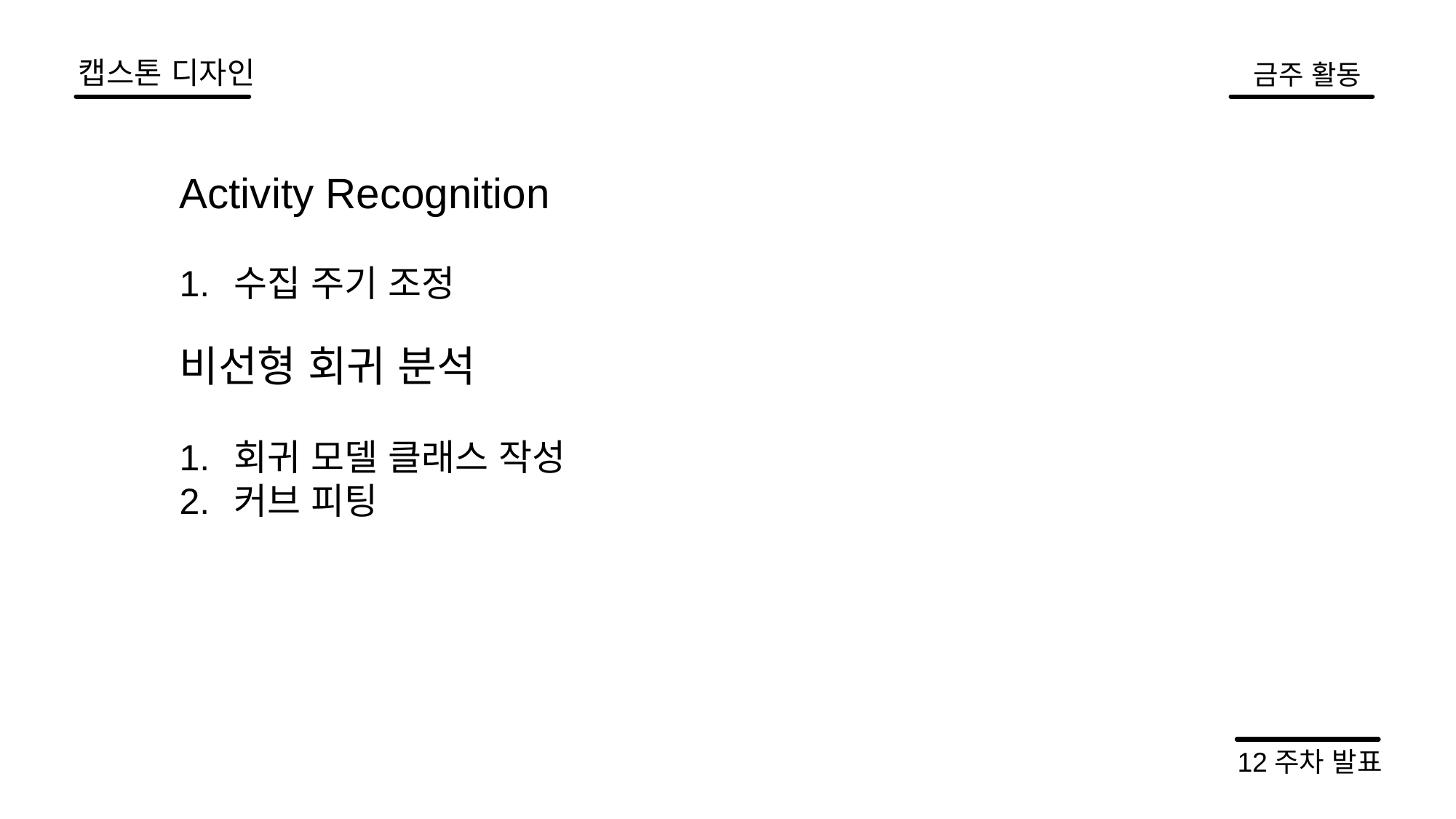

캡스톤 디자인
금주 활동
Activity Recognition

수집 주기 조정
비선형 회귀 분석

회귀 모델 클래스 작성
커브 피팅
12주차 발표